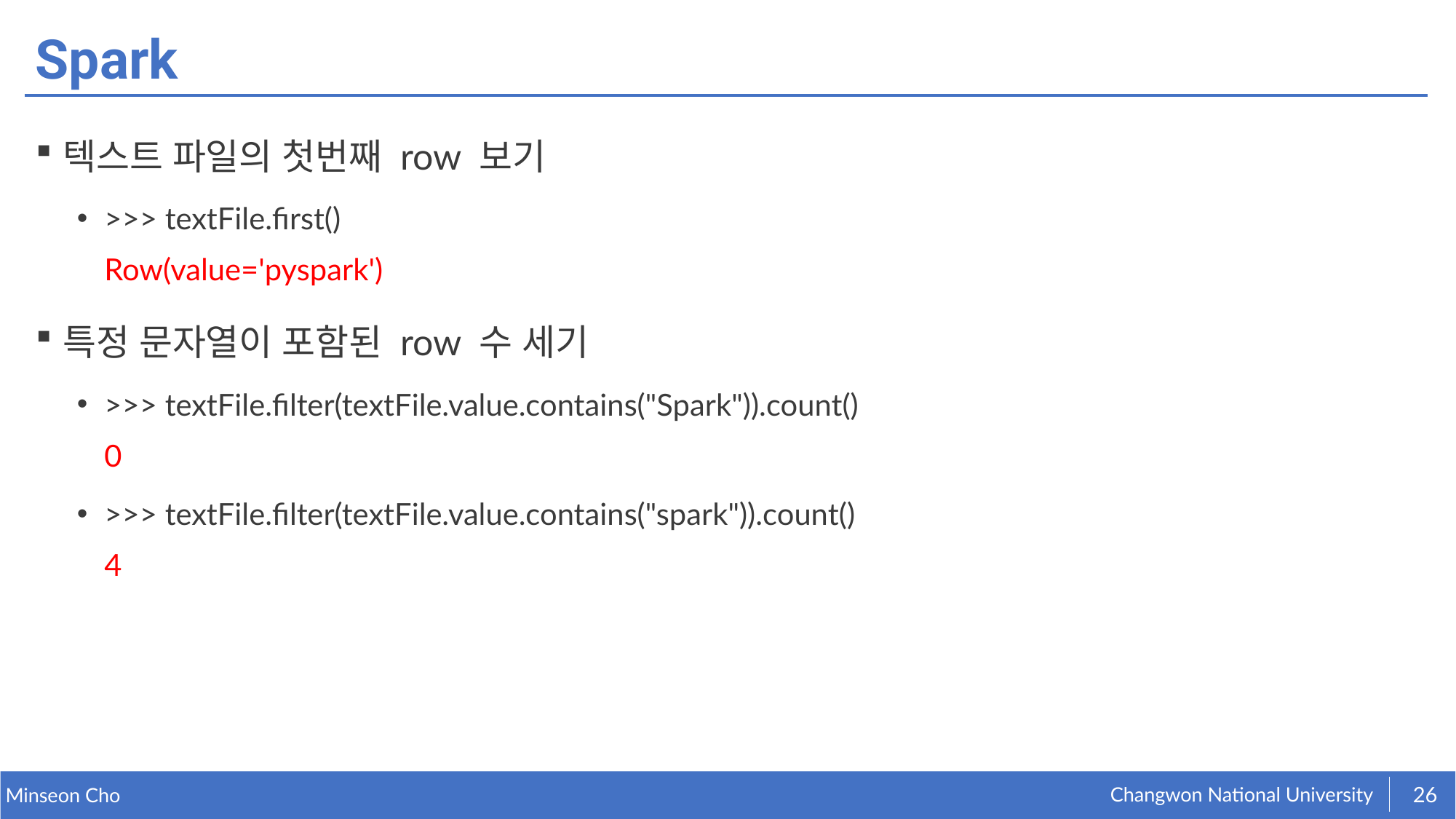

# Spark
텍스트 파일의 첫번째 row 보기
>>> textFile.first()
Row(value='pyspark')
특정 문자열이 포함된 row 수 세기
>>> textFile.filter(textFile.value.contains("Spark")).count()
0
>>> textFile.filter(textFile.value.contains("spark")).count()
4
26